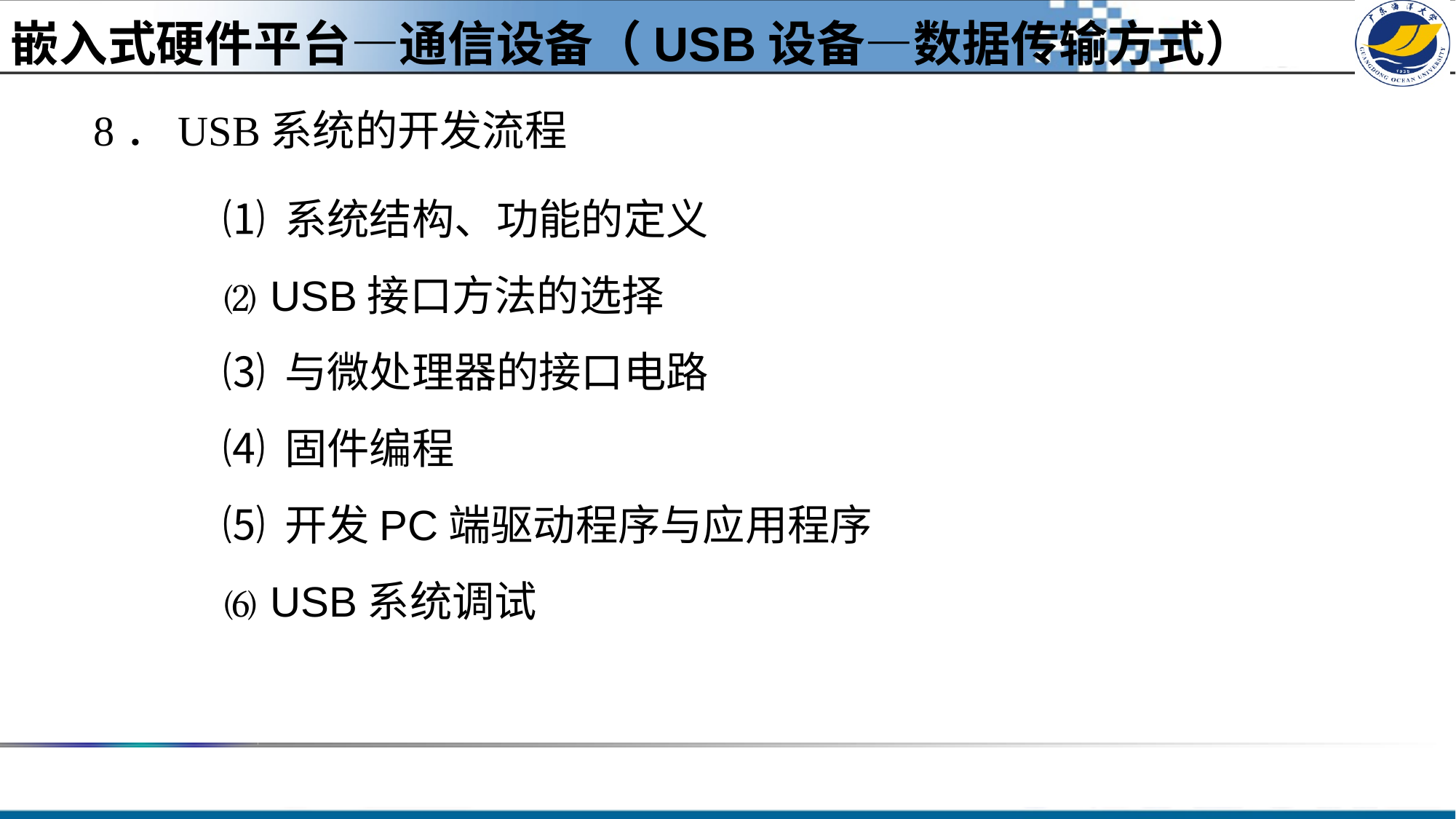

嵌入式硬件平台—通信设备（USB设备—数据传输方式）
# 8．USB系统的开发流程
⑴ 系统结构、功能的定义
⑵ USB接口方法的选择
⑶ 与微处理器的接口电路
⑷ 固件编程
⑸ 开发PC端驱动程序与应用程序
⑹ USB系统调试
121